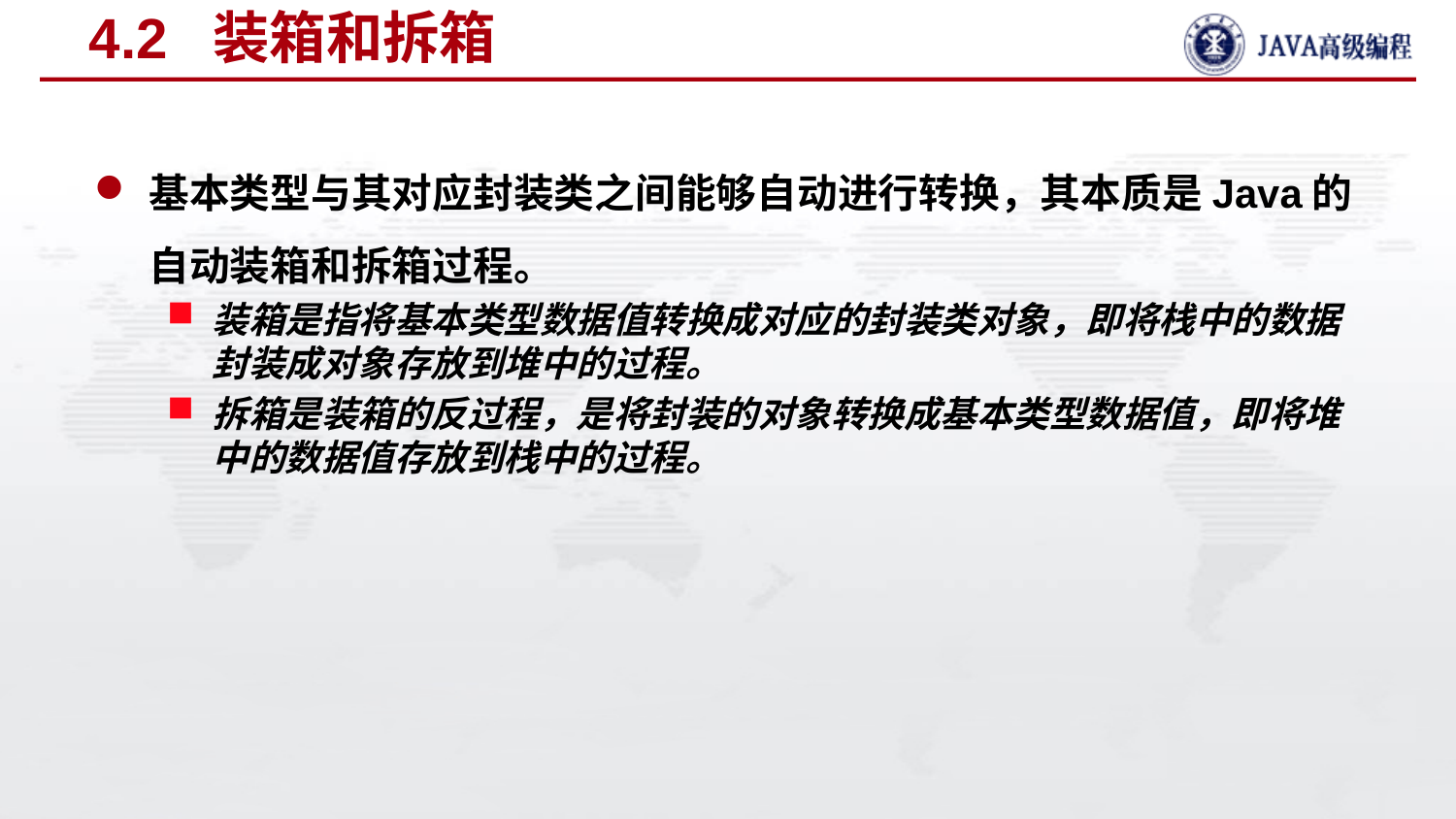

# 4.2  装箱和拆箱
基本类型与其对应封装类之间能够自动进行转换，其本质是Java的自动装箱和拆箱过程。
装箱是指将基本类型数据值转换成对应的封装类对象，即将栈中的数据封装成对象存放到堆中的过程。
拆箱是装箱的反过程，是将封装的对象转换成基本类型数据值，即将堆中的数据值存放到栈中的过程。